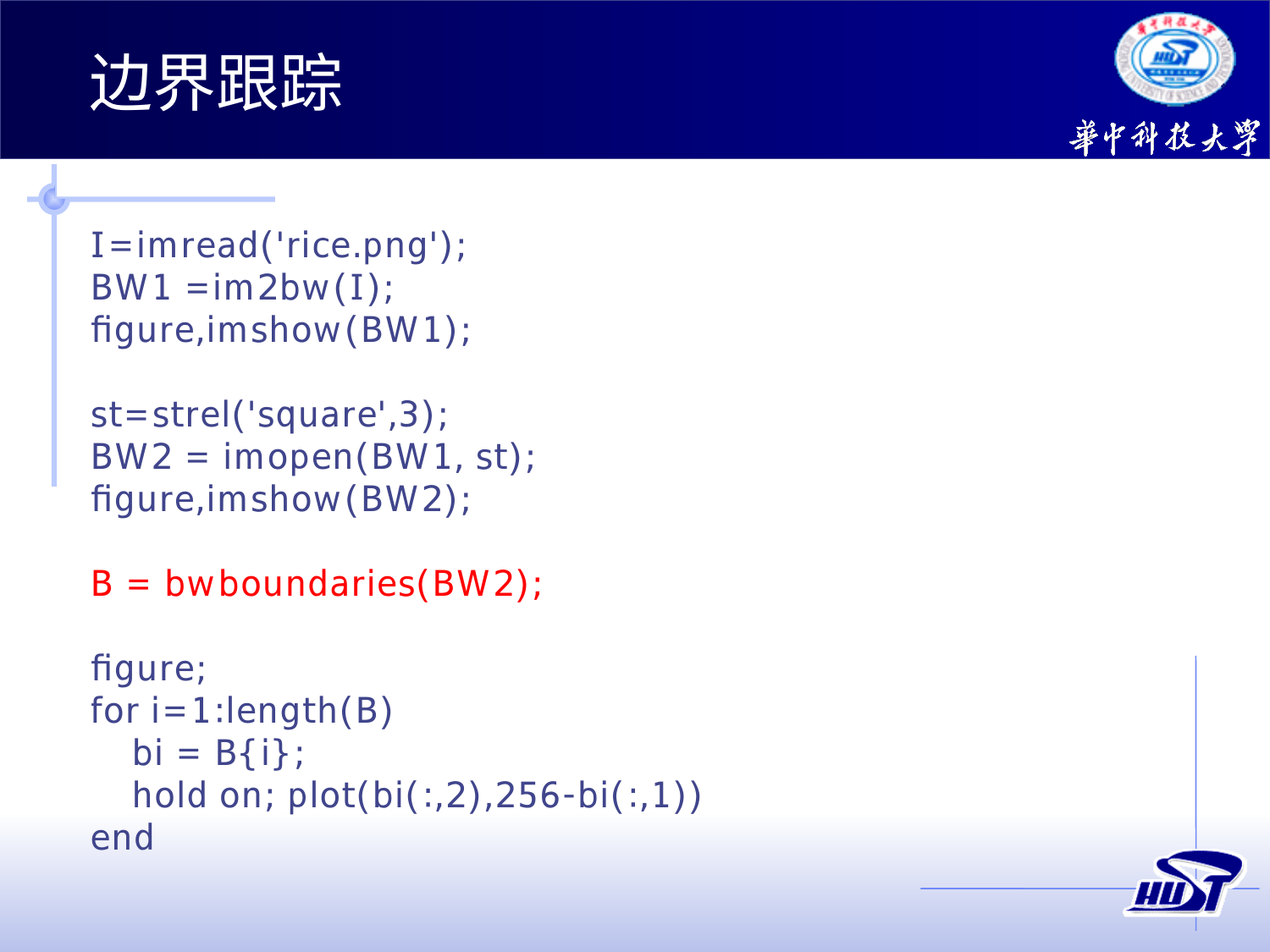

边界跟踪
I=imread('rice.png');
BW1 =im2bw(I);
figure,imshow(BW1);

st=strel('square',3);
BW2 = imopen(BW1, st);
figure,imshow(BW2);

B = bwboundaries(BW2);

figure;
for i=1:length(B)
    bi = B{i};
    hold on; plot(bi(:,2),256-bi(:,1))
end